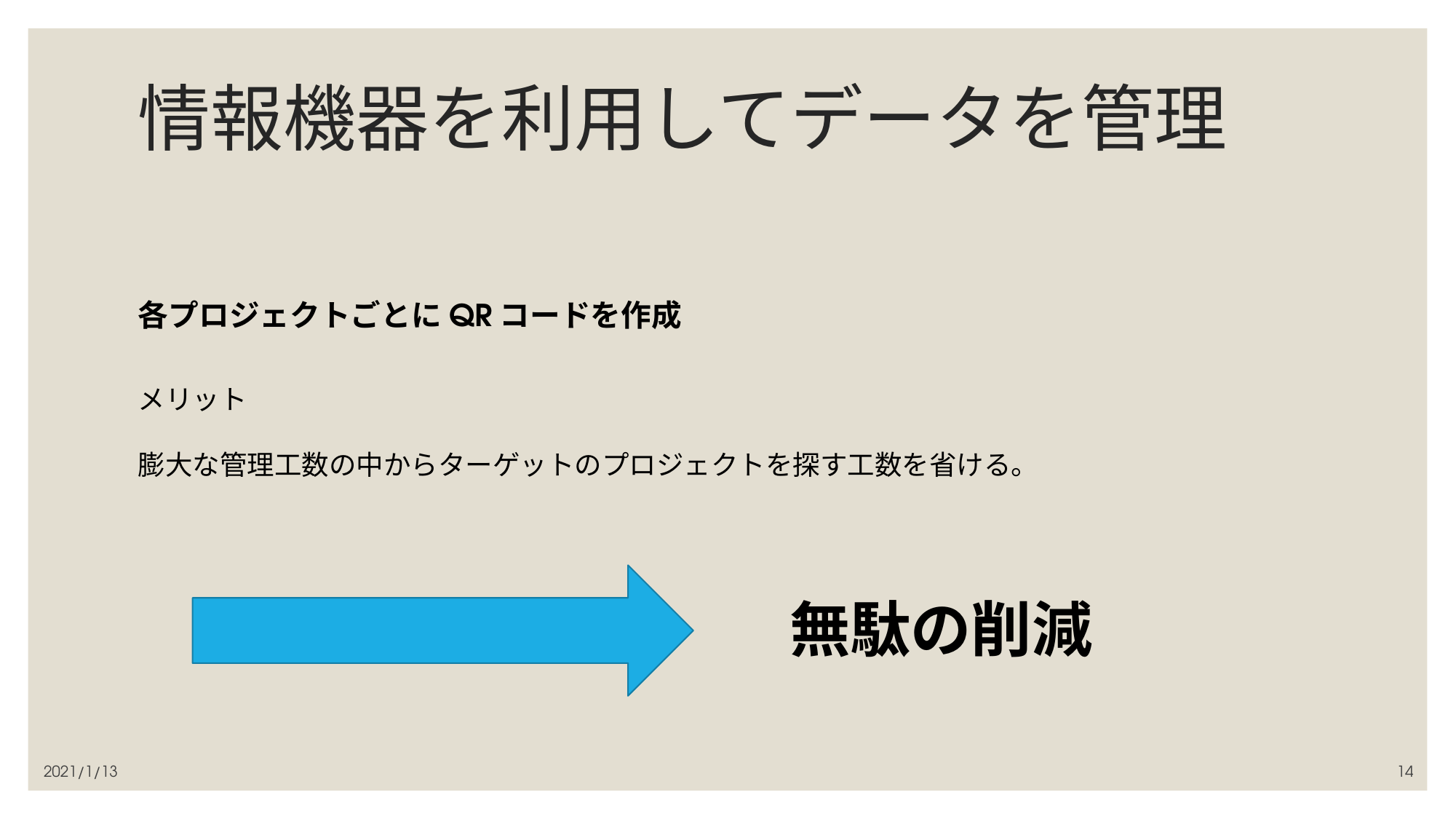

情報機器を利用してデータを管理
各プロジェクトごとにQRコードを作成
メリット

膨大な管理工数の中からターゲットのプロジェクトを探す工数を省ける。

無駄の削減
2021/1/13
14